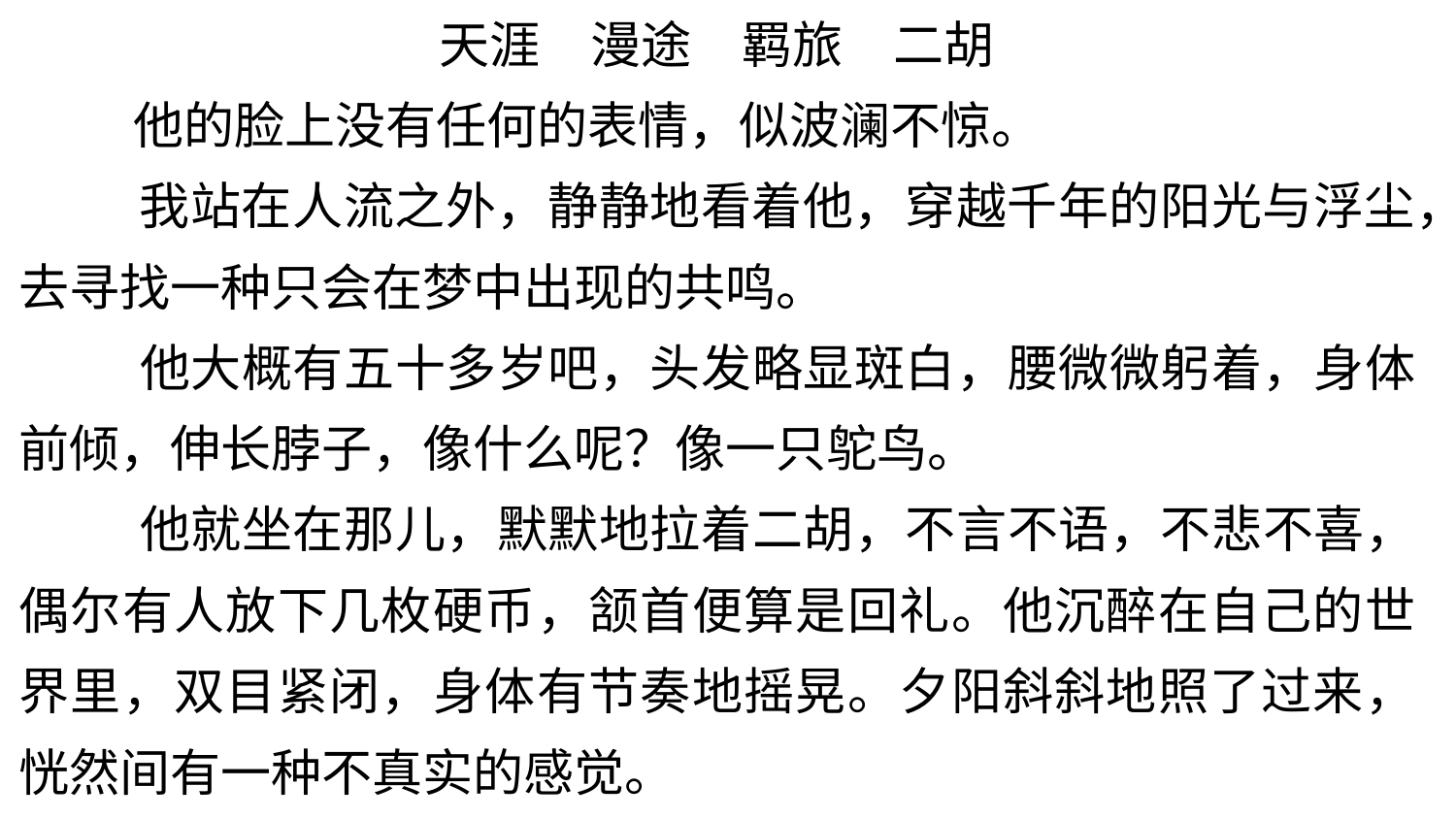

天涯　漫途　羁旅　二胡
         他的脸上没有任何的表情，似波澜不惊。
         我站在人流之外，静静地看着他，穿越千年的阳光与浮尘，去寻找一种只会在梦中出现的共鸣。
         他大概有五十多岁吧，头发略显斑白，腰微微躬着，身体前倾，伸长脖子，像什么呢？像一只鸵鸟。
         他就坐在那儿，默默地拉着二胡，不言不语，不悲不喜，偶尔有人放下几枚硬币，颔首便算是回礼。他沉醉在自己的世界里，双目紧闭，身体有节奏地摇晃。夕阳斜斜地照了过来，恍然间有一种不真实的感觉。